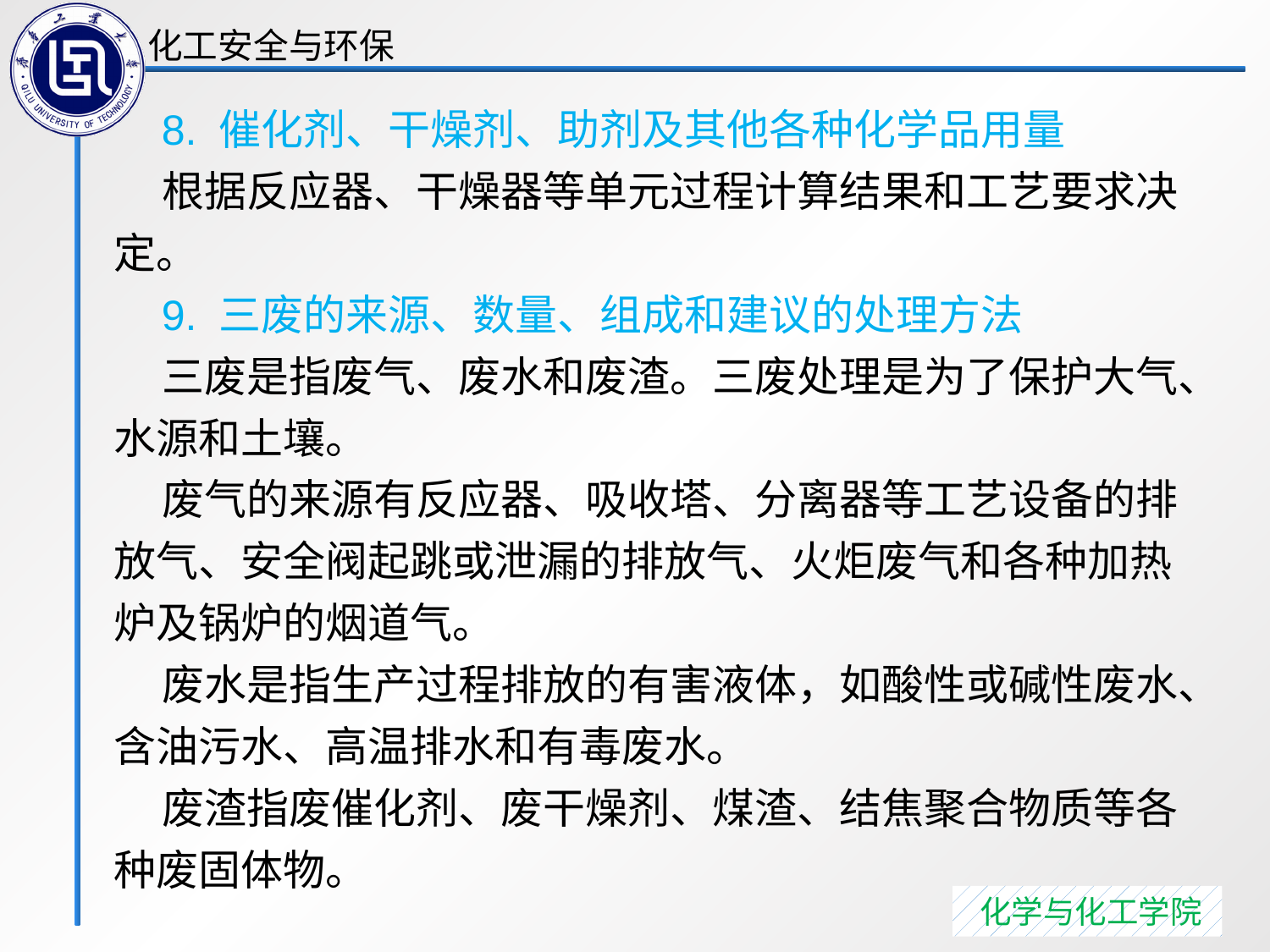

8. 催化剂、干燥剂、助剂及其他各种化学品用量
    根据反应器、干燥器等单元过程计算结果和工艺要求决定。
    9. 三废的来源、数量、组成和建议的处理方法
    三废是指废气、废水和废渣。三废处理是为了保护大气、水源和土壤。
    废气的来源有反应器、吸收塔、分离器等工艺设备的排放气、安全阀起跳或泄漏的排放气、火炬废气和各种加热炉及锅炉的烟道气。
    废水是指生产过程排放的有害液体，如酸性或碱性废水、含油污水、高温排水和有毒废水。
    废渣指废催化剂、废干燥剂、煤渣、结焦聚合物质等各种废固体物。